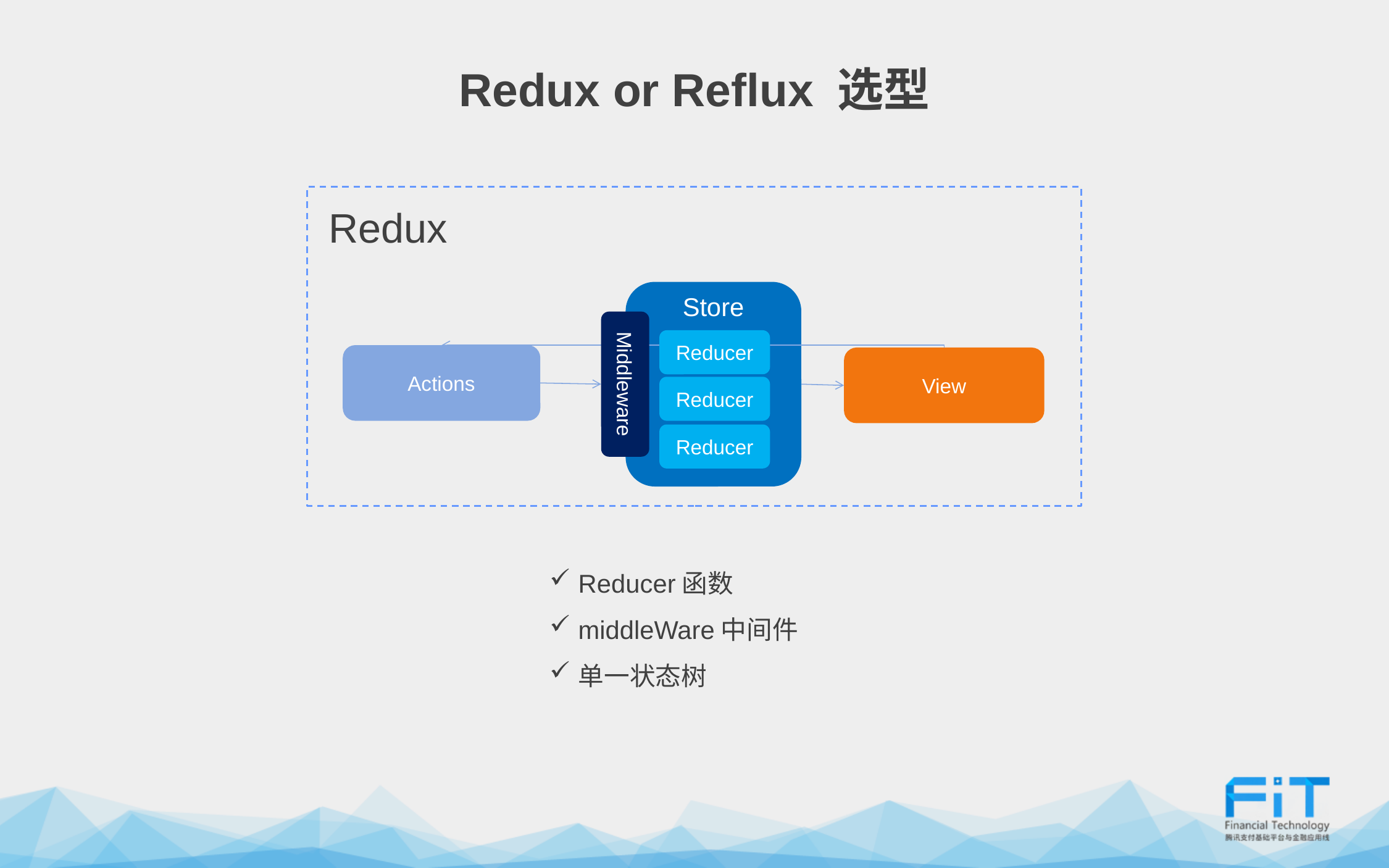

# Redux or Reflux 选型

Store
Reducer
Actions
View
Middleware
Reducer
Reducer
Redux
Stores
Actions
View
Reducer函数
middleWare中间件
单一状态树